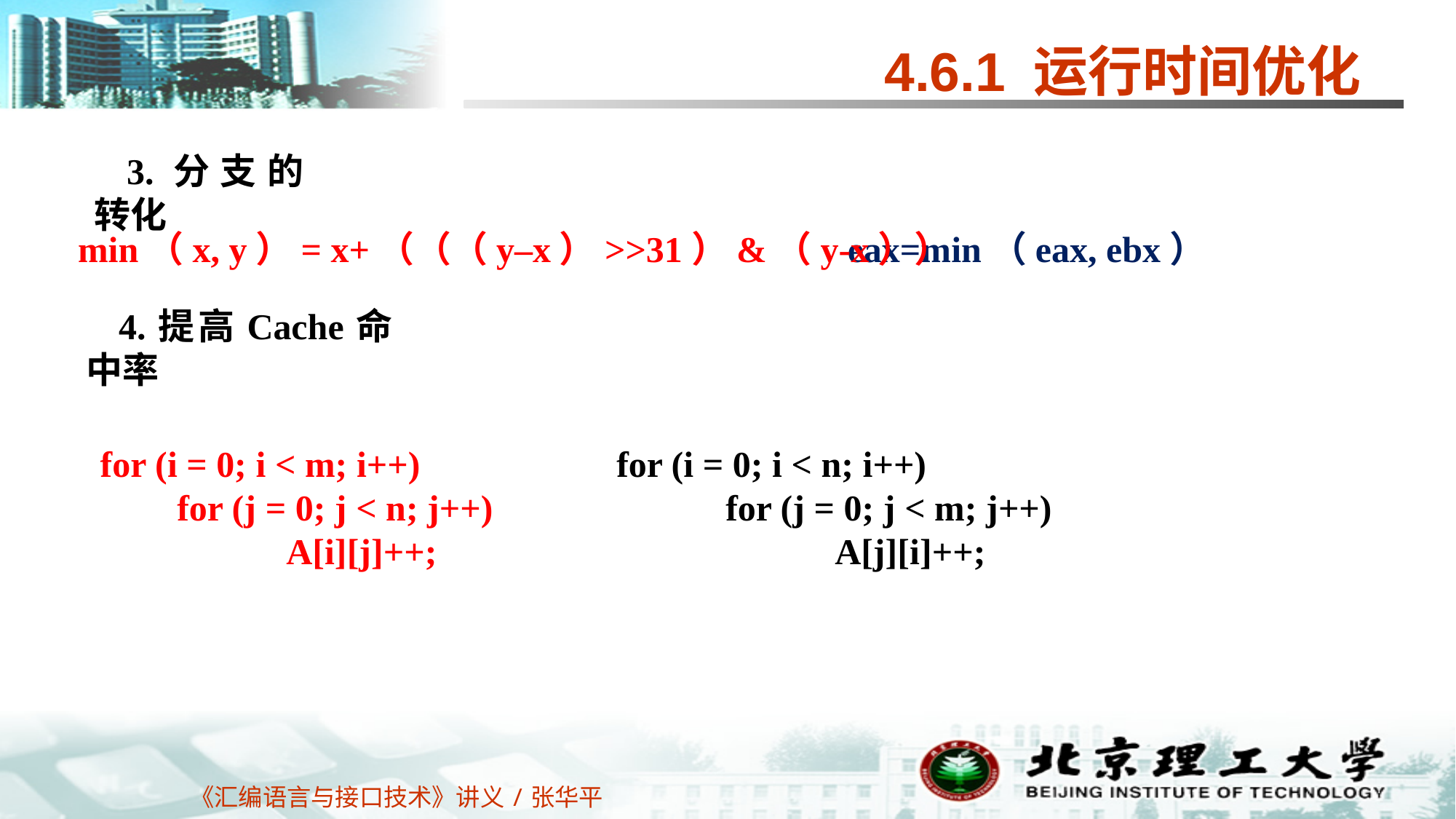

4.6.1 运行时间优化
3.分支的转化
min（x, y）= x+（（（y–x）>>31）&（y-x））
eax=min（eax, ebx）
4.提高Cache命中率
for (i = 0; i < n; i++)
	for (j = 0; j < m; j++)
		A[j][i]++;
for (i = 0; i < m; i++)
	for (j = 0; j < n; j++)
		A[i][j]++;